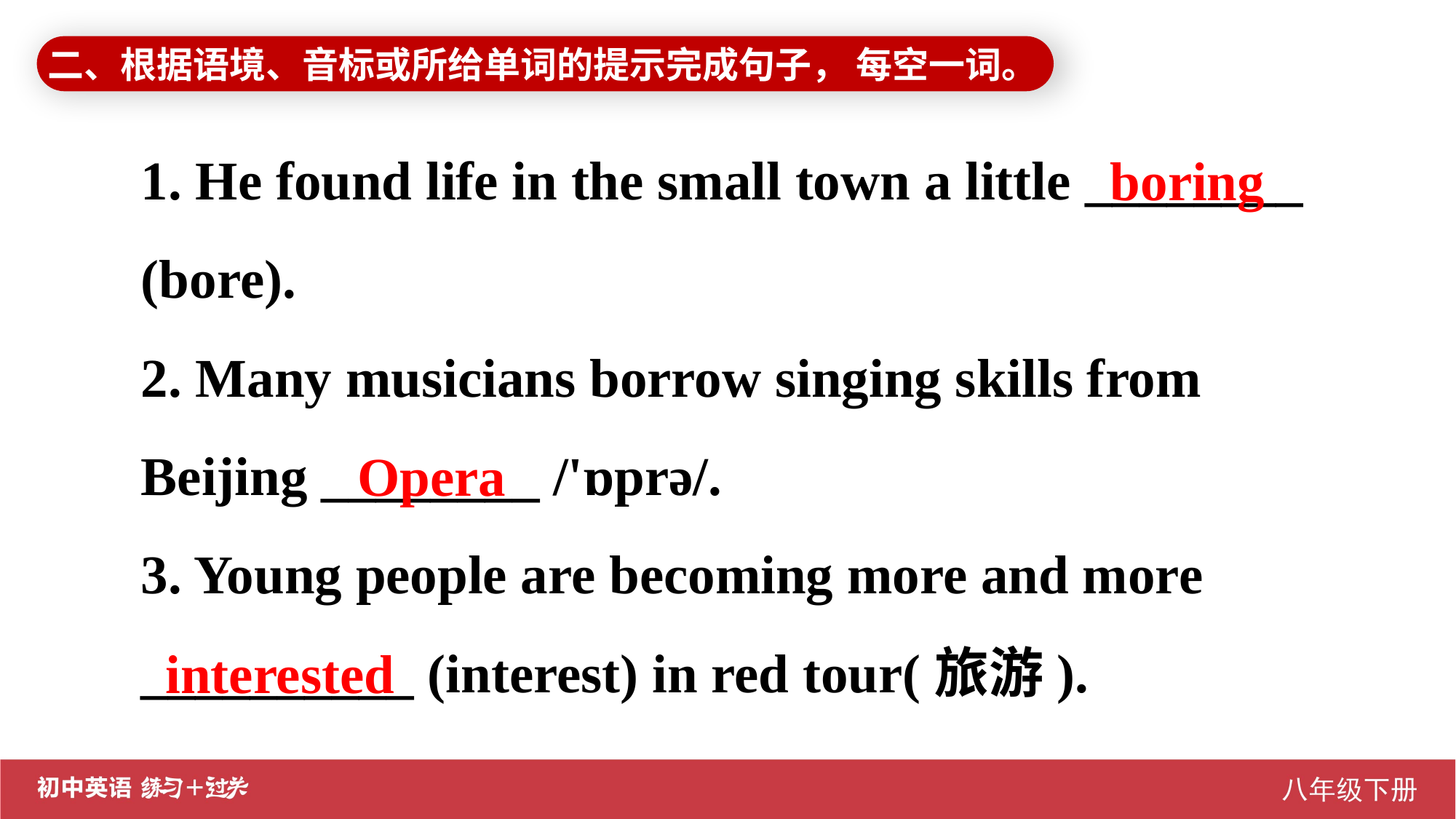

二、根据语境、音标或所给单词的提示完成句子， 每空一词。
1. He found life in the small town a little ________ (bore).
2. Many musicians borrow singing skills from Beijing ________ /'ɒprə/.
3. Young people are becoming more and more __________ (interest) in red tour(旅游).
boring
 Opera
interested